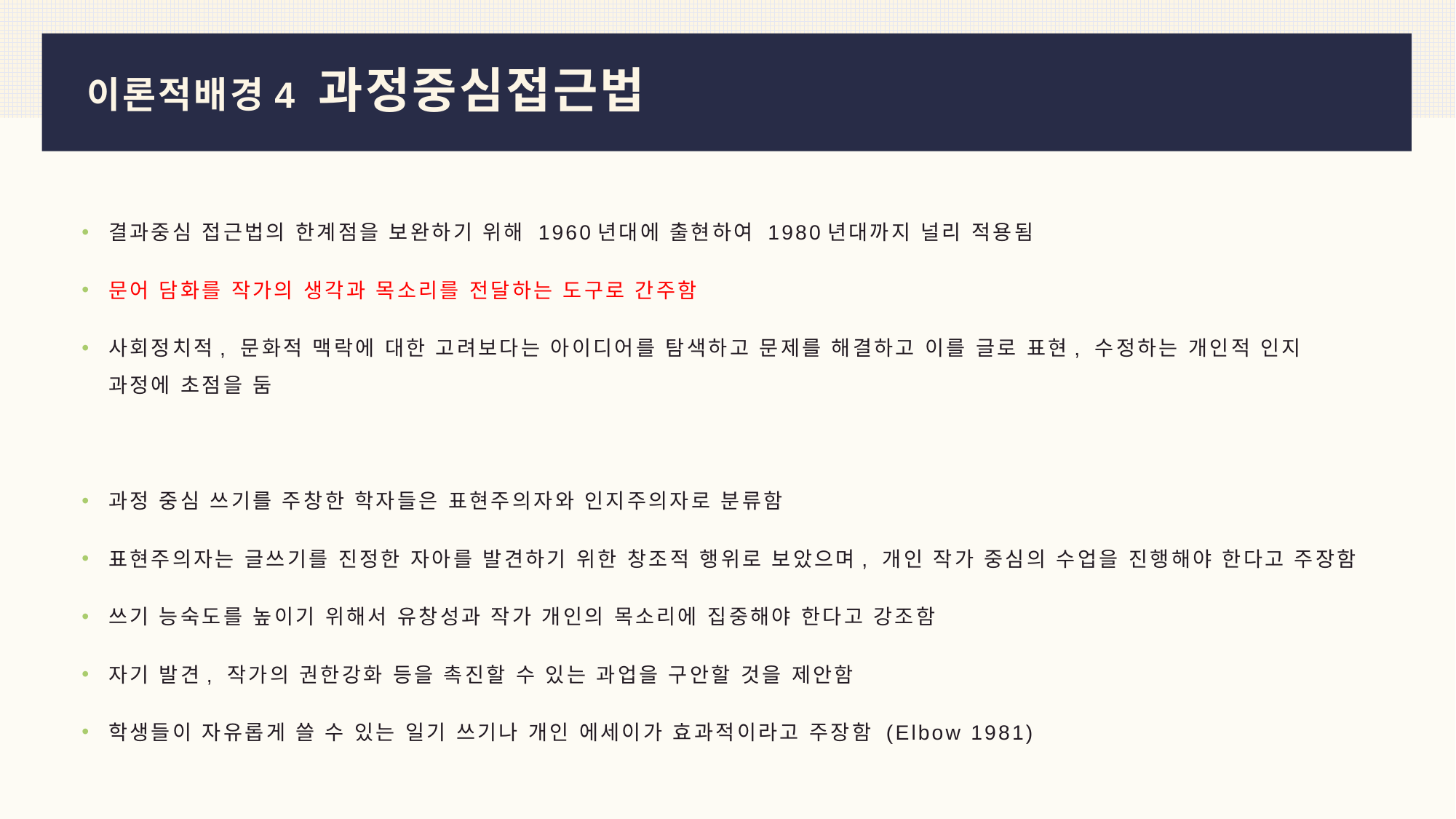

# 이론적배경4 과정중심접근법
결과중심 접근법의 한계점을 보완하기 위해 1960년대에 출현하여 1980년대까지 널리 적용됨
문어 담화를 작가의 생각과 목소리를 전달하는 도구로 간주함
사회정치적, 문화적 맥락에 대한 고려보다는 아이디어를 탐색하고 문제를 해결하고 이를 글로 표현, 수정하는 개인적 인지 과정에 초점을 둠

과정 중심 쓰기를 주창한 학자들은 표현주의자와 인지주의자로 분류함
표현주의자는 글쓰기를 진정한 자아를 발견하기 위한 창조적 행위로 보았으며, 개인 작가 중심의 수업을 진행해야 한다고 주장함
쓰기 능숙도를 높이기 위해서 유창성과 작가 개인의 목소리에 집중해야 한다고 강조함
자기 발견, 작가의 권한강화 등을 촉진할 수 있는 과업을 구안할 것을 제안함
학생들이 자유롭게 쓸 수 있는 일기 쓰기나 개인 에세이가 효과적이라고 주장함 (Elbow 1981)